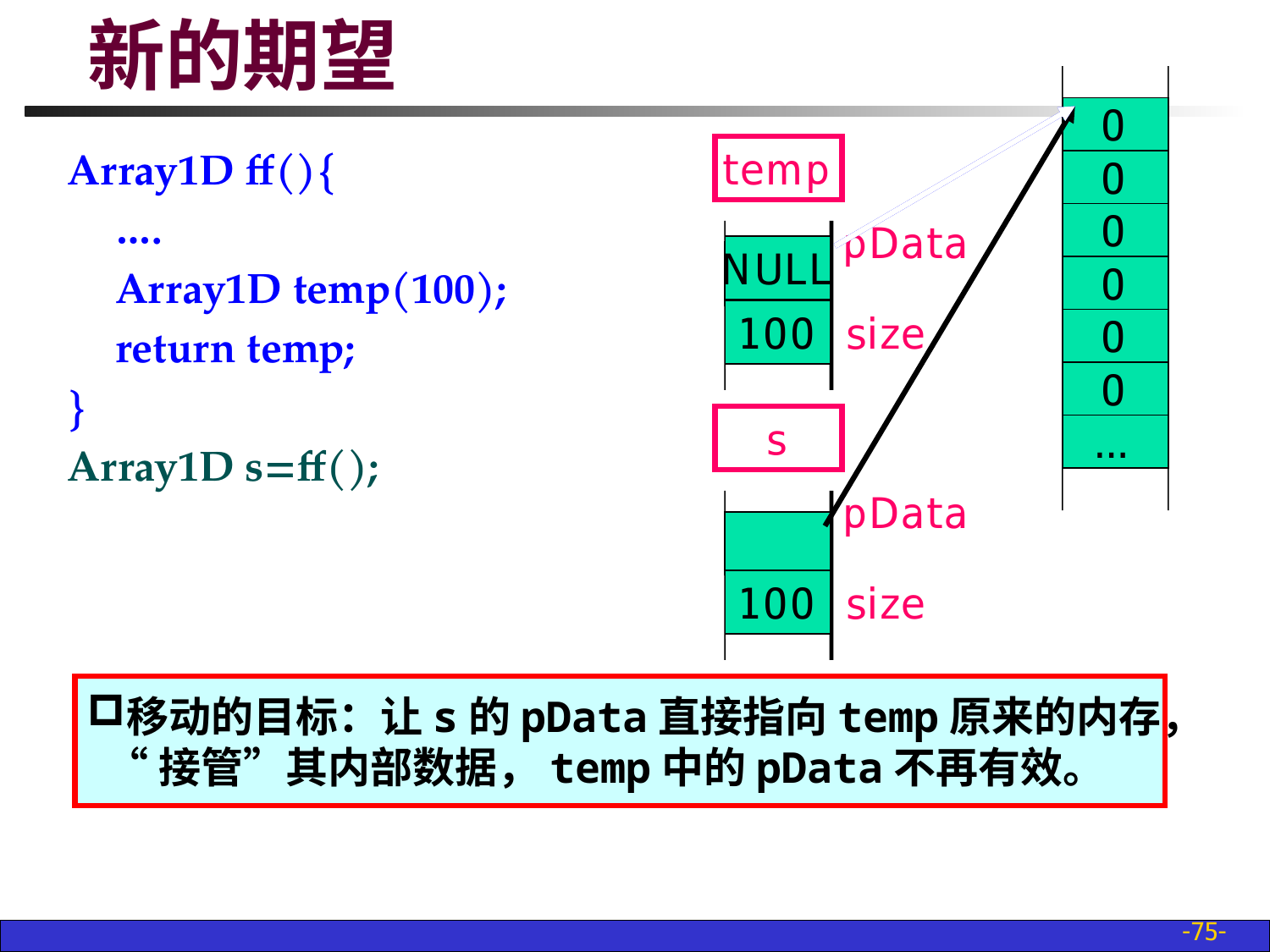

# 新的期望

0
0

0
0
0
0
…

temp
pData

100
size
Array1D ff(){
	….
	Array1D temp(100);
	return temp;
}
Array1D s=ff();

NULL
s
pData

100
size
移动的目标：让s的pData直接指向temp原来的内存，
  “接管”其内部数据，temp中的pData不再有效。
-75-